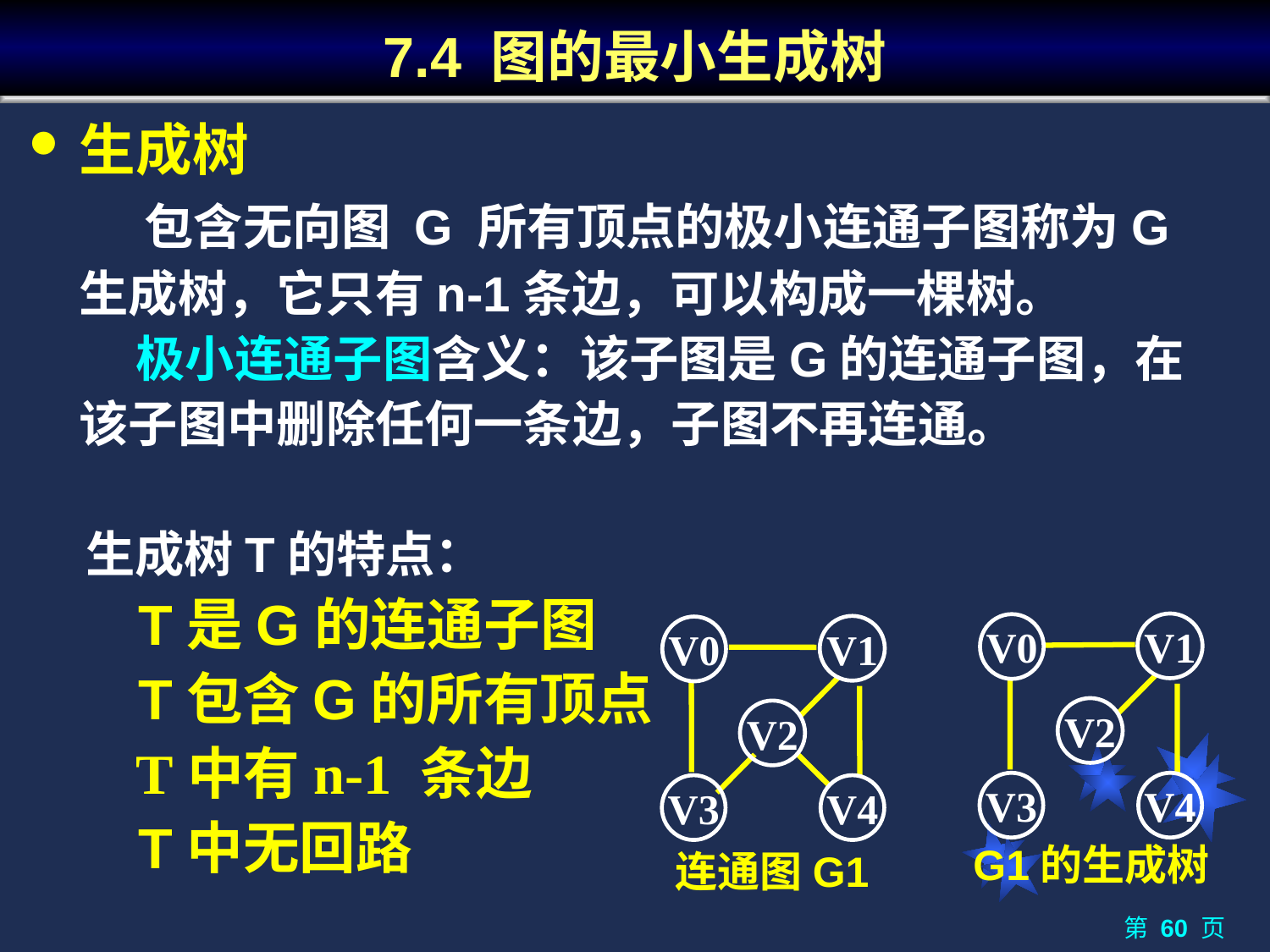

# 7.4 图的最小生成树
生成树
	    包含无向图 G 所有顶点的极小连通子图称为G生成树，它只有n-1条边，可以构成一棵树。
	    极小连通子图含义：该子图是G的连通子图，在该子图中删除任何一条边，子图不再连通。

    生成树T的特点：
       T是G的连通子图
       T包含G的所有顶点
	    T中有n-1 条边
       T中无回路

V1
V0

V2
V3
V4
V1
V0

V2

V3
V4
G1的生成树
连通图G1
第 60 页